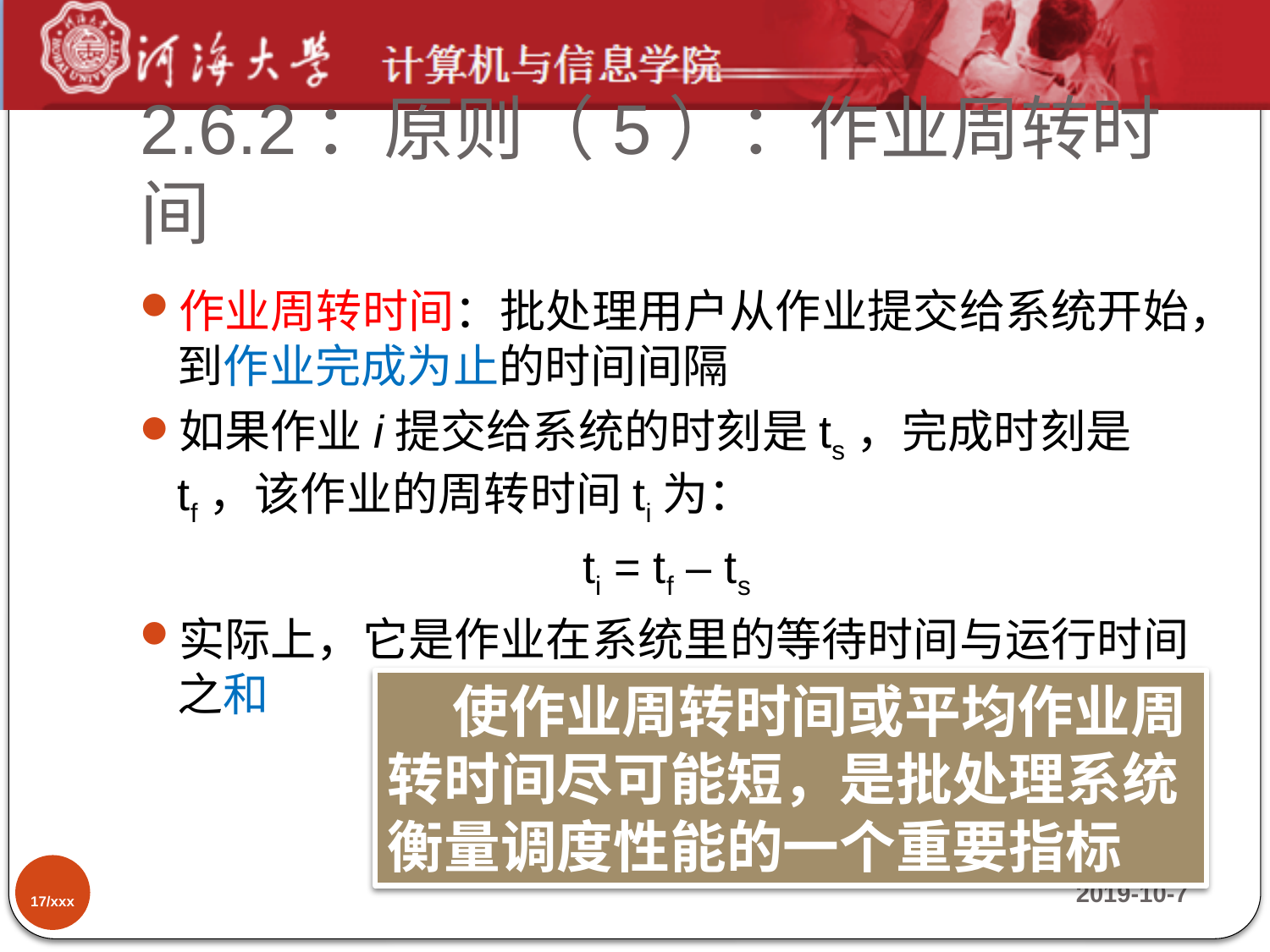

# 2.6.2：原则（5）：作业周转时间
作业周转时间：批处理用户从作业提交给系统开始，到作业完成为止的时间间隔
如果作业i提交给系统的时刻是ts，完成时刻是tf，该作业的周转时间ti为：
ti = tf – ts
实际上，它是作业在系统里的等待时间与运行时间之和

    使作业周转时间或平均作业周转时间尽可能短，是批处理系统衡量调度性能的一个重要指标
17/xxx
2019-10-7